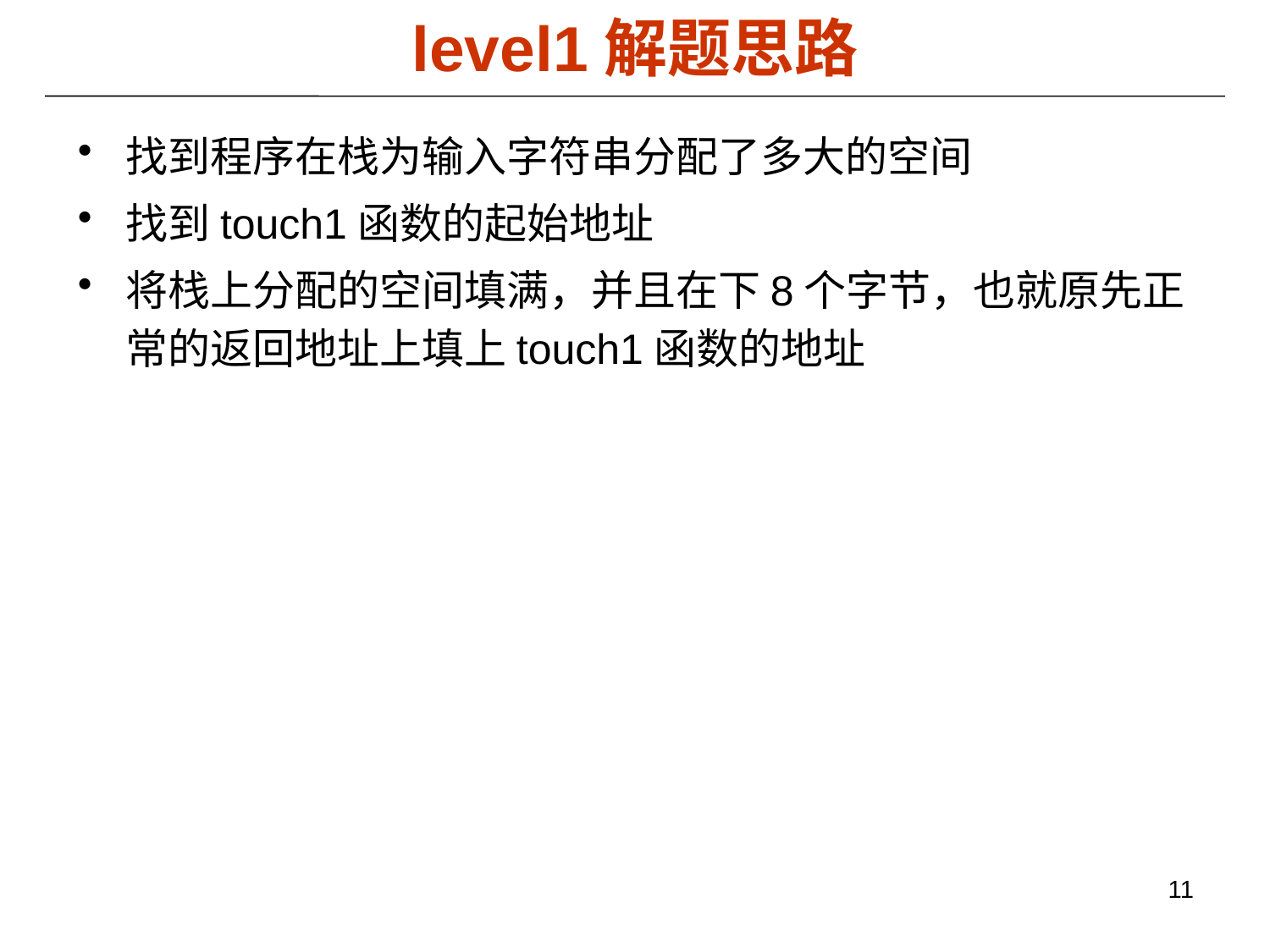

# level1解题思路
找到程序在栈为输入字符串分配了多大的空间
找到touch1函数的起始地址
将栈上分配的空间填满，并且在下8个字节，也就原先正常的返回地址上填上touch1函数的地址
11